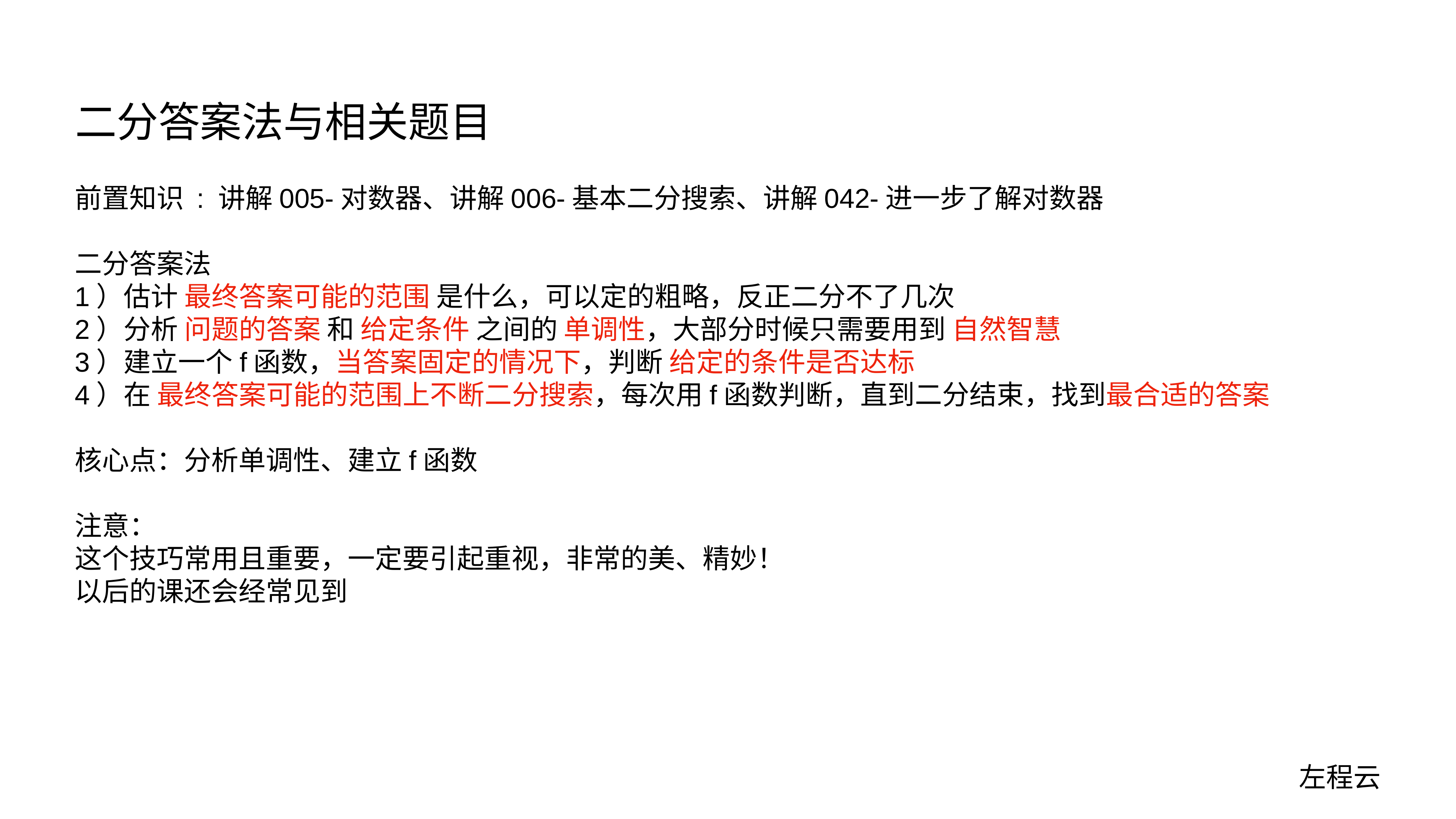

# 二分答案法与相关题目
前置知识 : 讲解005-对数器、讲解006-基本二分搜索、讲解042-进一步了解对数器

二分答案法
1）估计 最终答案可能的范围 是什么，可以定的粗略，反正二分不了几次
2）分析 问题的答案 和 给定条件 之间的 单调性，大部分时候只需要用到 自然智慧
3）建立一个f函数，当答案固定的情况下，判断 给定的条件是否达标
4）在 最终答案可能的范围上不断二分搜索，每次用f函数判断，直到二分结束，找到最合适的答案

核心点：分析单调性、建立f函数

注意：
这个技巧常用且重要，一定要引起重视，非常的美、精妙！
以后的课还会经常见到
左程云